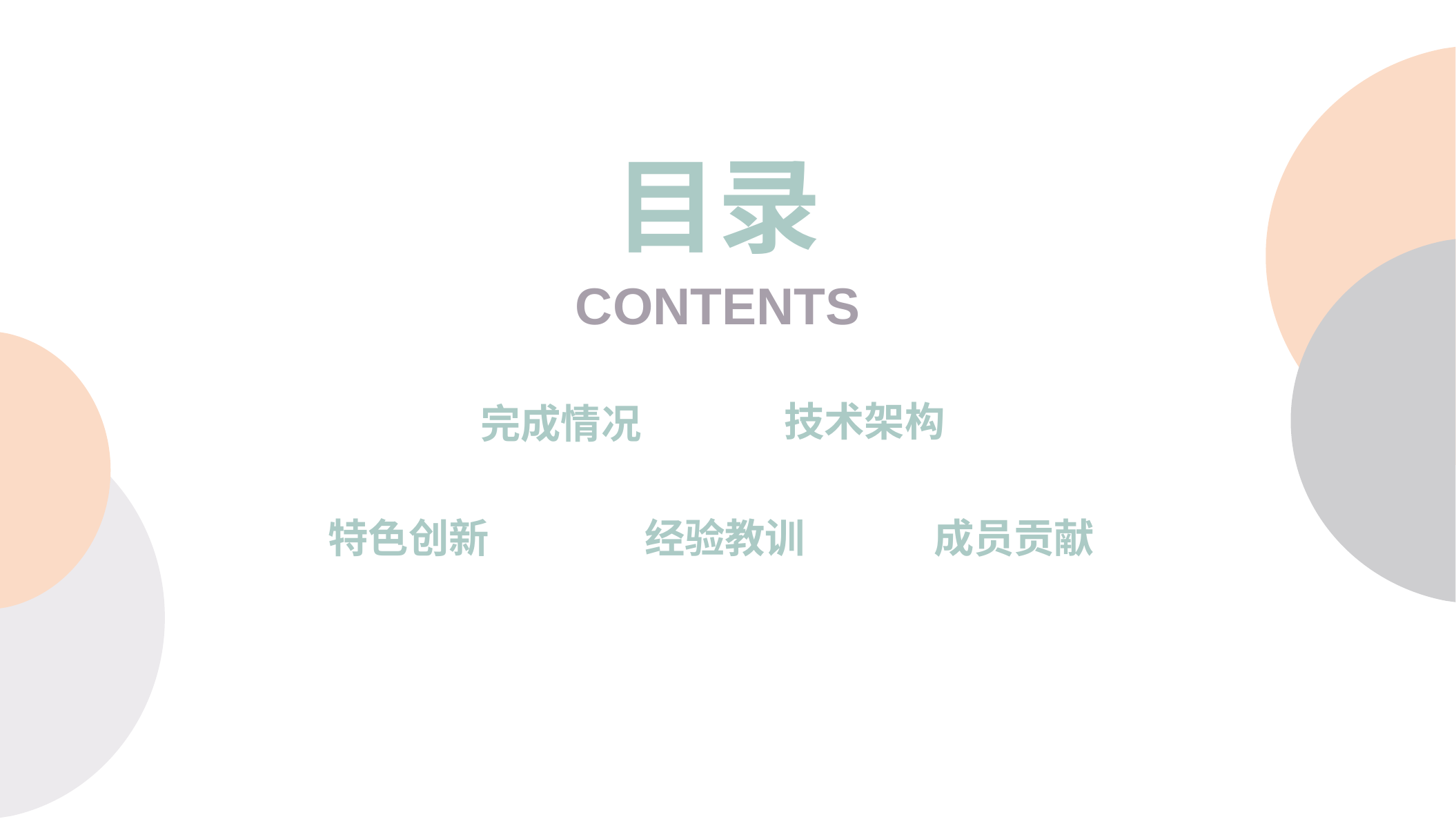

目录

CONTENTS

技术架构
完成情况

经验教训
成员贡献
特色创新